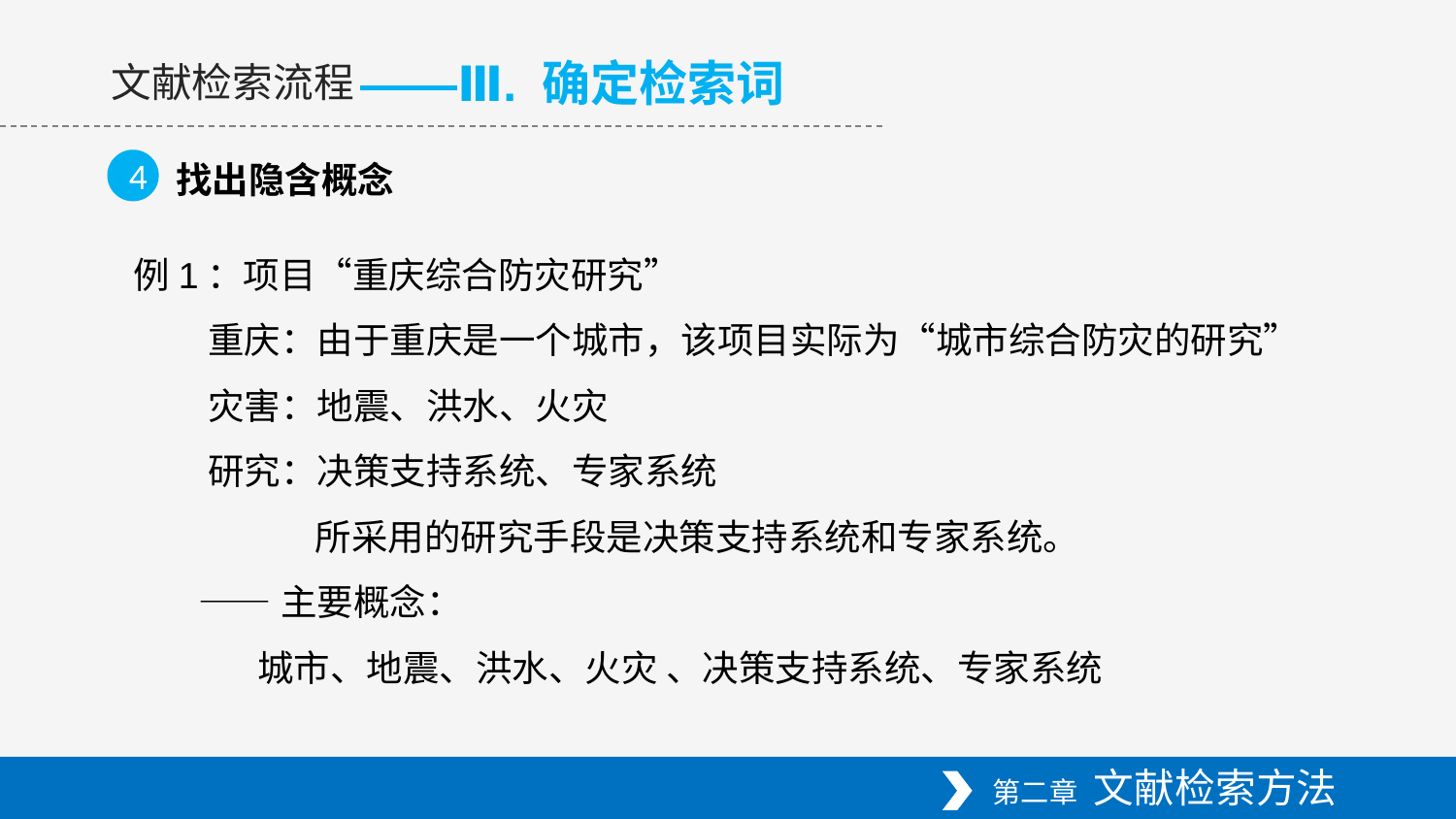

——Ⅲ. 确定检索词
文献检索流程
4
找出隐含概念
例1：项目“重庆综合防灾研究”
        重庆：由于重庆是一个城市，该项目实际为“城市综合防灾的研究”
        灾害：地震、洪水、火灾
        研究：决策支持系统、专家系统
                     所采用的研究手段是决策支持系统和专家系统。
        ——主要概念：
              城市、地震、洪水、火灾 、决策支持系统、专家系统